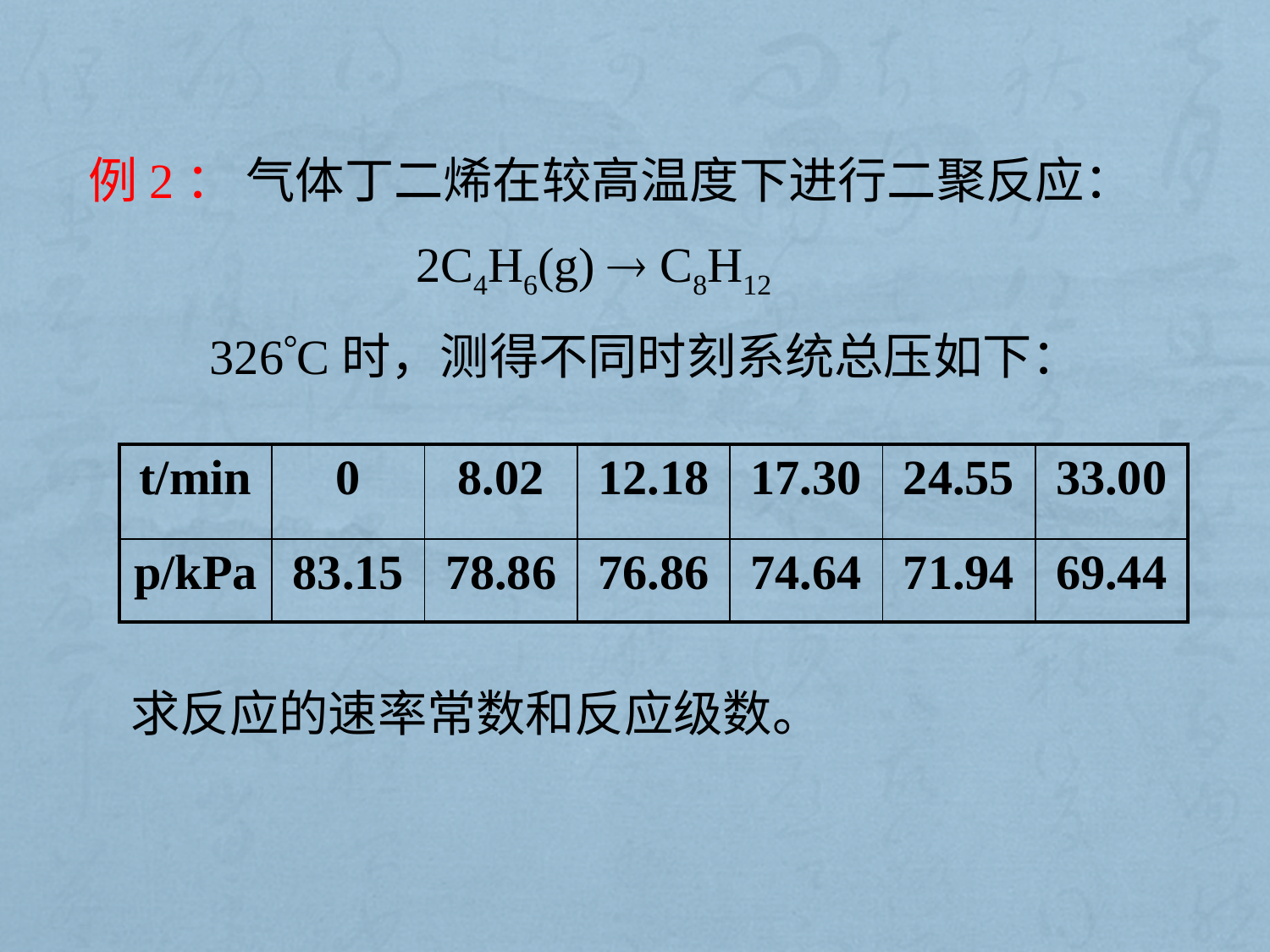

例2： 气体丁二烯在较高温度下进行二聚反应：
         		      2C4H6(g) → C8H12
　　 326°C时，测得不同时刻系统总压如下：
| t/min | 0 | 8.02 | 12.18 | 17.30 | 24.55 | 33.00 |
| --- | --- | --- | --- | --- | --- | --- |
| p/kPa | 83.15 | 78.86 | 76.86 | 74.64 | 71.94 | 69.44 |
求反应的速率常数和反应级数。